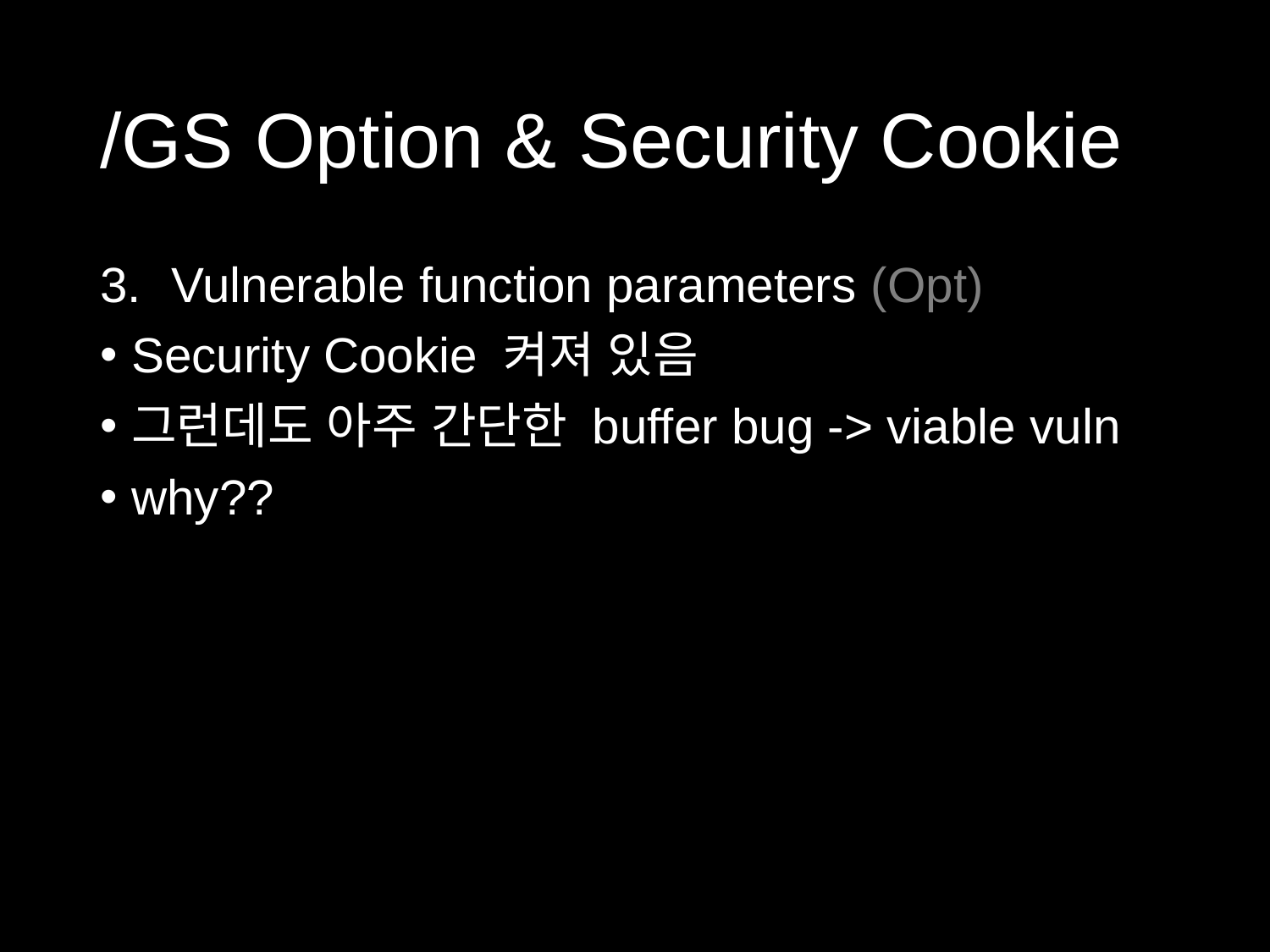

# /GS Option & Security Cookie
Vulnerable function parameters (Opt)
Security Cookie 켜져 있음
그런데도 아주 간단한 buffer bug -> viable vuln
why??